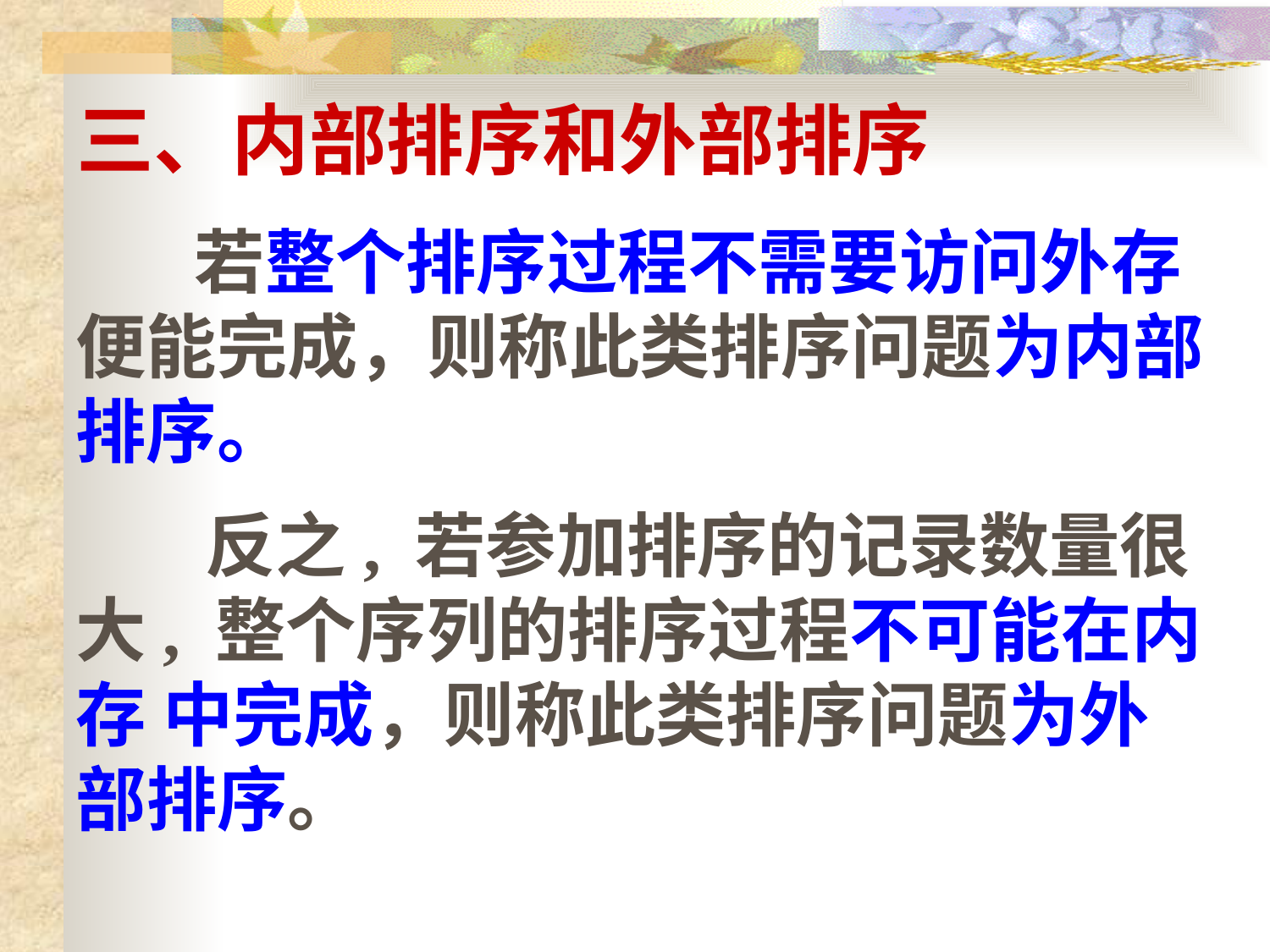

三、内部排序和外部排序
　   若整个排序过程不需要访问外存便能完成，则称此类排序问题为内部排序。
       反之, 若参加排序的记录数量很大, 整个序列的排序过程不可能在内存 中完成，则称此类排序问题为外部排序。